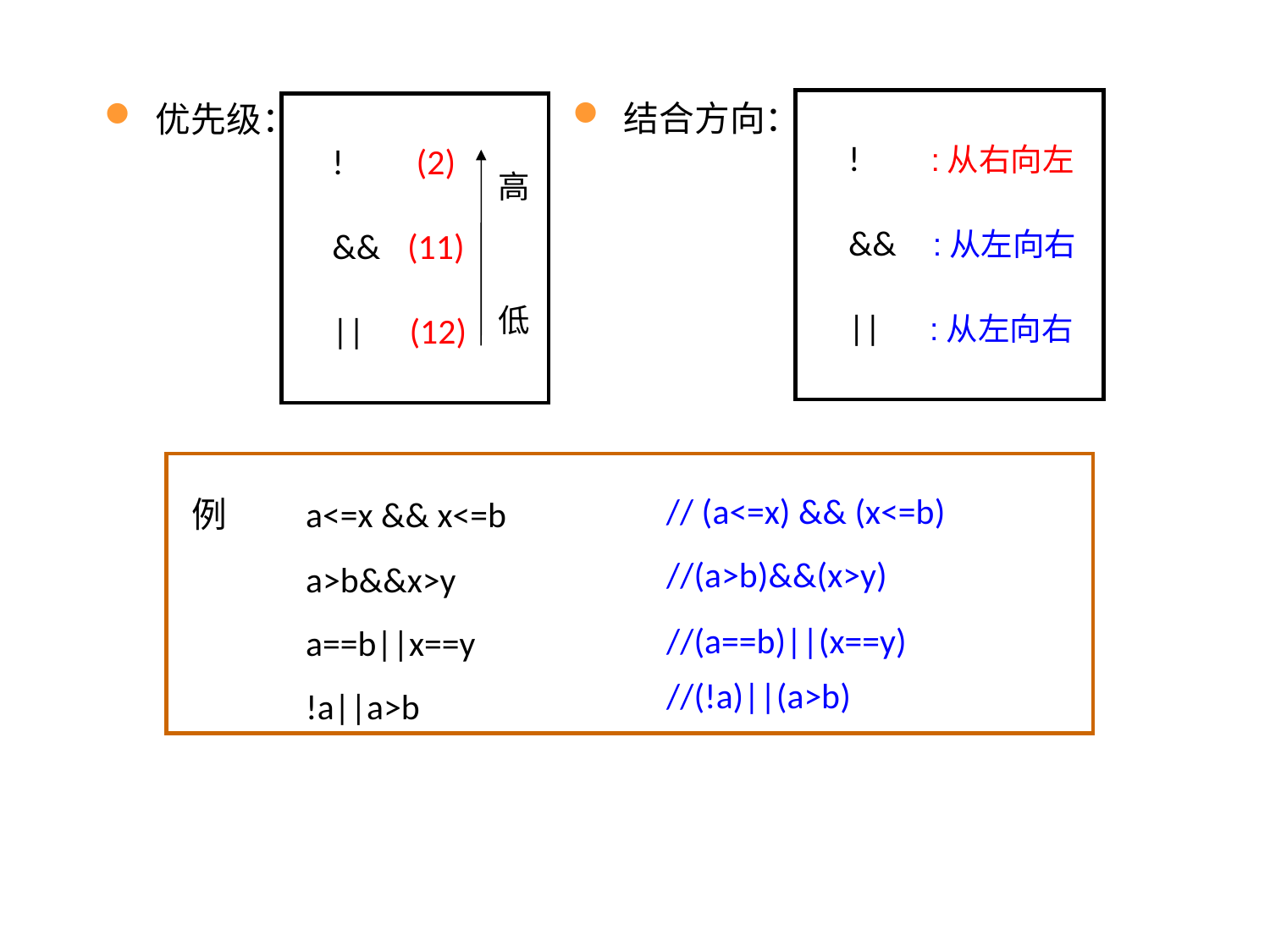

!        :从右向左

&&    :从左向右

||     :从左向右

 结合方向：

!         (2)

&&   (11)

||     (12)

高
低
 优先级：
例 	a<=x && x<=b
	a>b&&x>y
       	a==b||x==y
       	!a||a>b
// (a<=x) && (x<=b)
//(a>b)&&(x>y)
//(a==b)||(x==y)
//(!a)||(a>b)